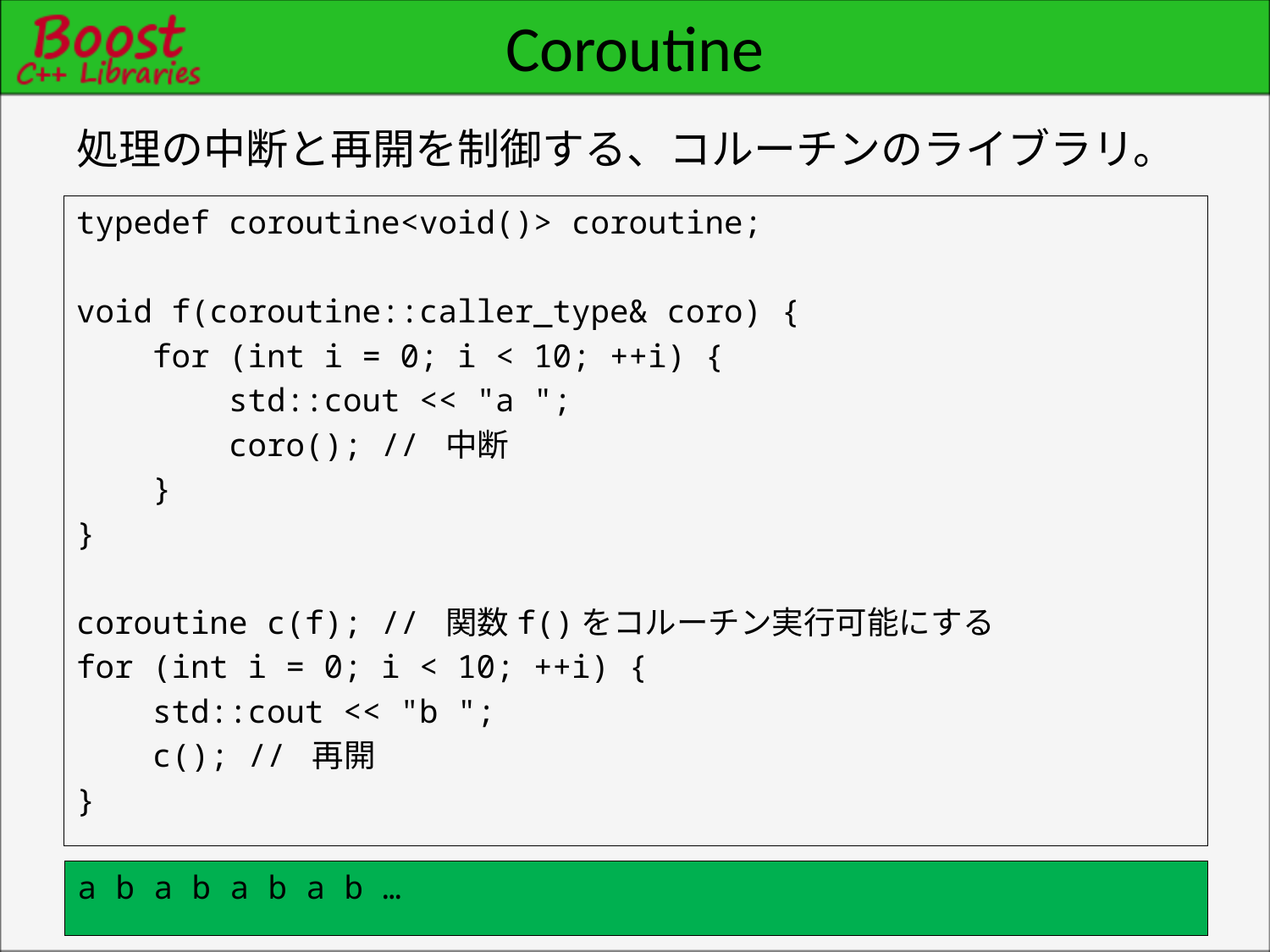

# Coroutine
処理の中断と再開を制御する、コルーチンのライブラリ。
typedef coroutine<void()> coroutine;

void f(coroutine::caller_type& coro) {
    for (int i = 0; i < 10; ++i) {
        std::cout << "a ";
        coro(); // 中断
    }
}

coroutine c(f); // 関数f()をコルーチン実行可能にする
for (int i = 0; i < 10; ++i) {
    std::cout << "b ";
    c(); // 再開
}
a b a b a b a b …